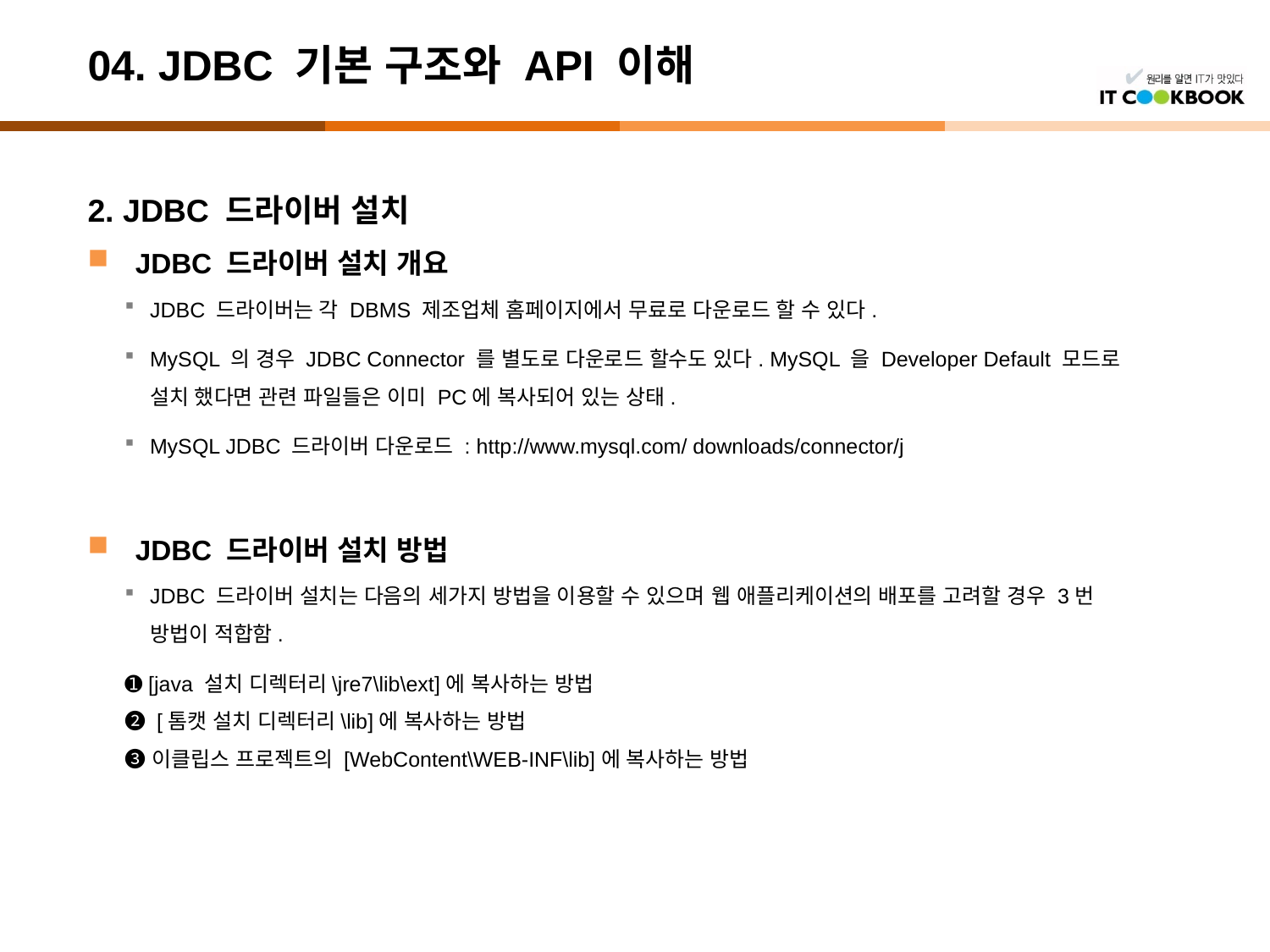

# 04. JDBC 기본 구조와 API 이해
2. JDBC 드라이버 설치
JDBC 드라이버 설치 개요
JDBC 드라이버는 각 DBMS 제조업체 홈페이지에서 무료로 다운로드 할 수 있다.
MySQL 의 경우 JDBC Connector 를 별도로 다운로드 할수도 있다. MySQL 을 Developer Default 모드로 설치 했다면 관련 파일들은 이미 PC에 복사되어 있는 상태.
MySQL JDBC 드라이버 다운로드 : http://www.mysql.com/ downloads/connector/j

JDBC 드라이버 설치 방법
JDBC 드라이버 설치는 다음의 세가지 방법을 이용할 수 있으며 웹 애플리케이션의 배포를 고려할 경우 3번 방법이 적합함.
➊ [java 설치 디렉터리\jre7\lib\ext]에 복사하는 방법
➋ [톰캣 설치 디렉터리\lib]에 복사하는 방법
➌ 이클립스 프로젝트의 [WebContent\WEB-INF\lib]에 복사하는 방법